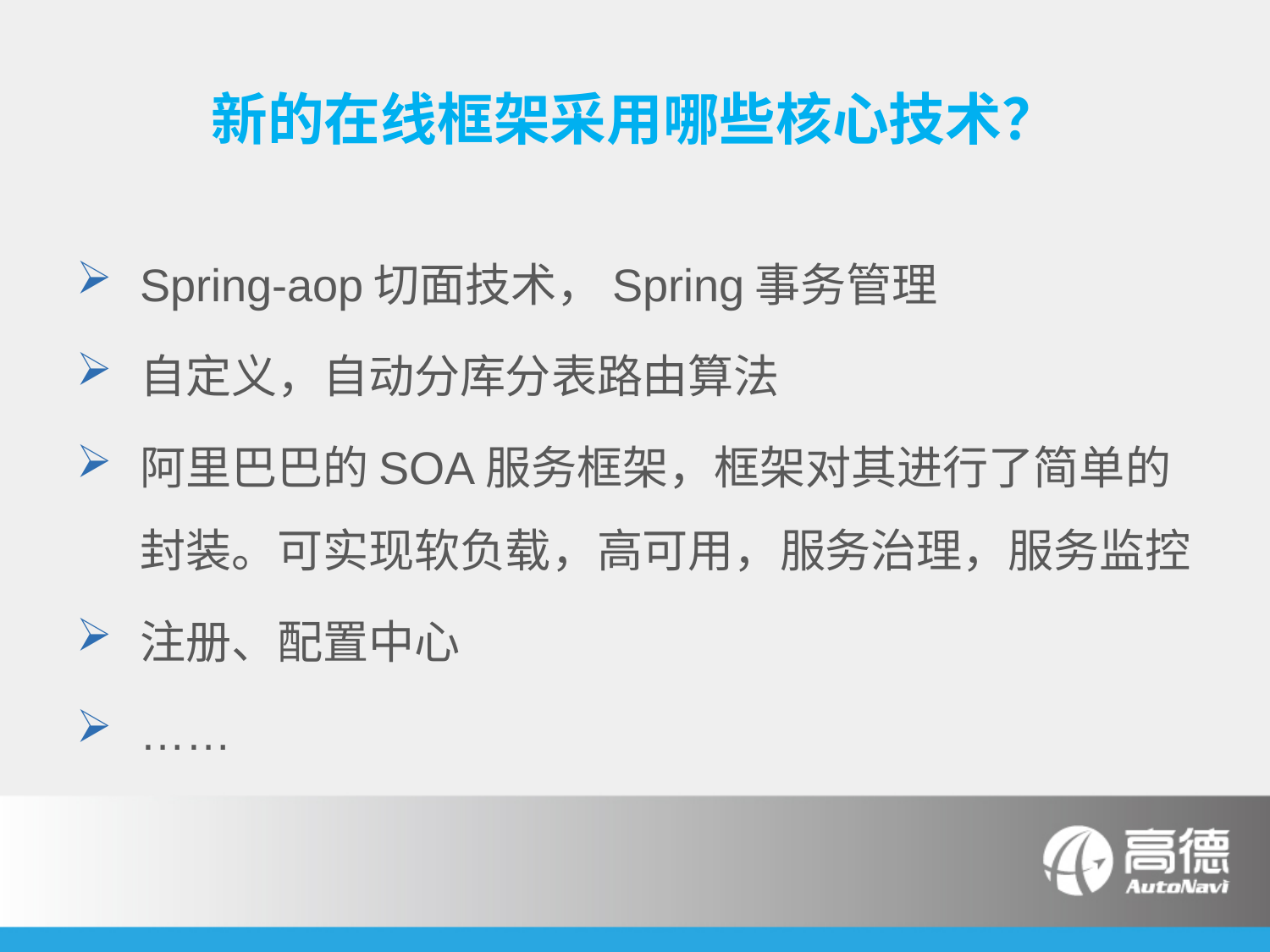

# 新的在线框架采用哪些核心技术？
Spring-aop切面技术，Spring事务管理
自定义，自动分库分表路由算法
阿里巴巴的SOA服务框架，框架对其进行了简单的封装。可实现软负载，高可用，服务治理，服务监控
注册、配置中心
……